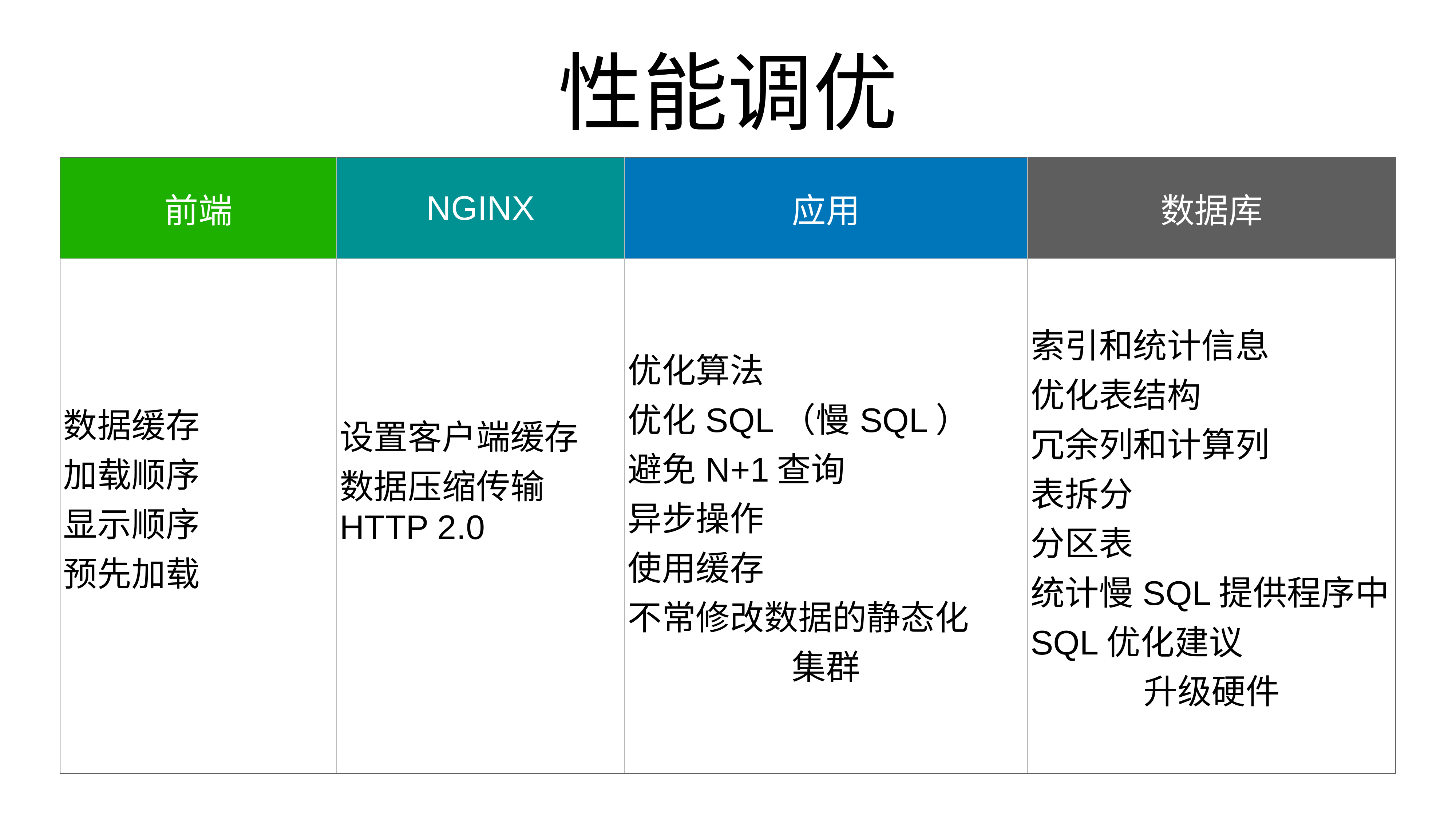

# 性能调优
| 前端 | NGINX | 应用 | 数据库 |
| --- | --- | --- | --- |
| 数据缓存 加载顺序 显示顺序 预先加载 | 设置客户端缓存 数据压缩传输 HTTP 2.0 | 优化算法 优化SQL（慢SQL） 避免N+1查询 异步操作 使用缓存 不常修改数据的静态化 集群 | 索引和统计信息 优化表结构 冗余列和计算列 表拆分 分区表 统计慢SQL提供程序中SQL优化建议 升级硬件 |